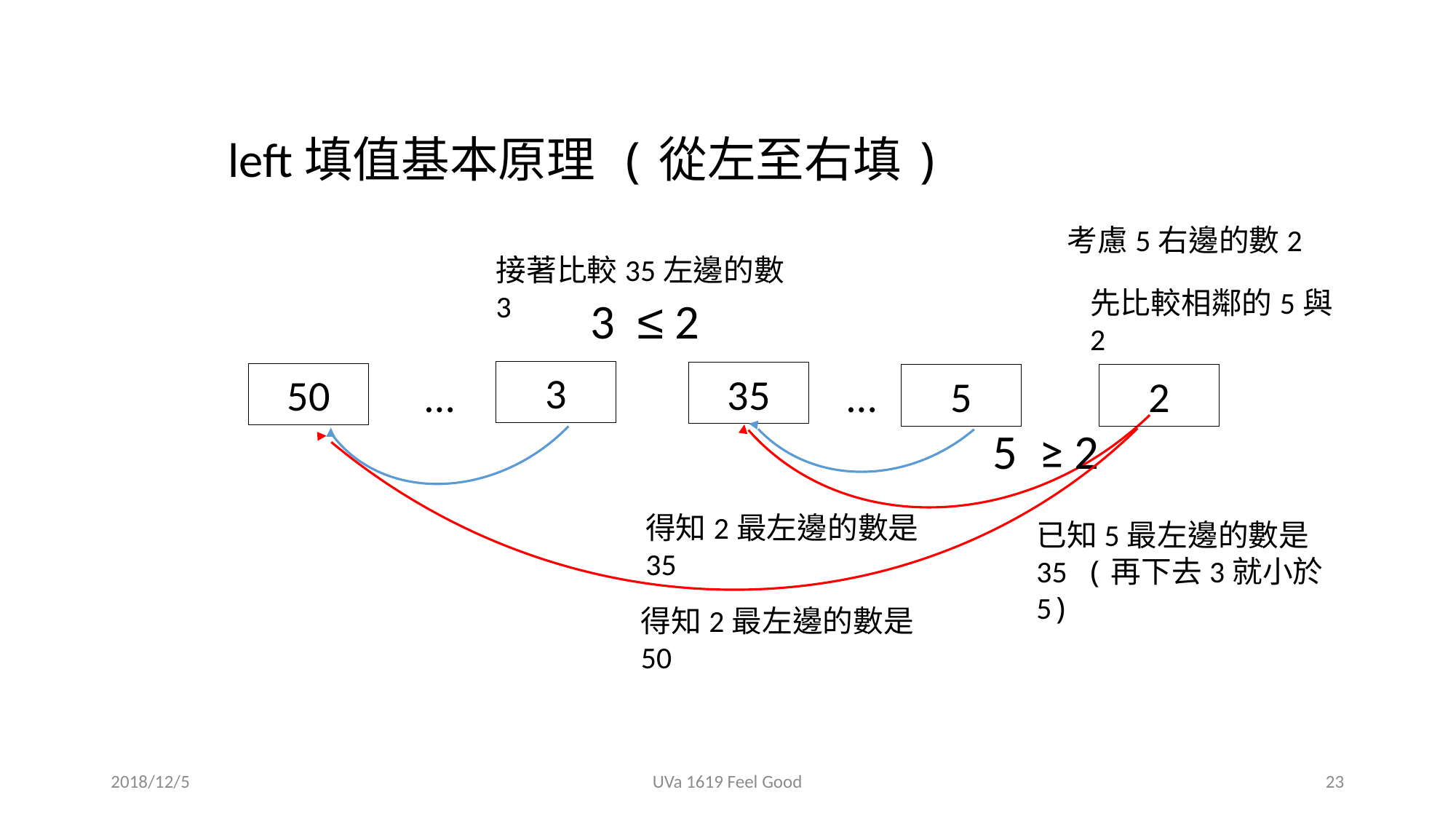

left填值基本原理 (從左至右填)

考慮5右邊的數2
接著比較35左邊的數3
先比較相鄰的5與2
3  ≤ 2
3
35
50
…
…
5
2
5  ≥ 2
得知2最左邊的數是35
已知5最左邊的數是35 (再下去3就小於5)
得知2最左邊的數是50
2018/12/5
UVa 1619 Feel Good
23